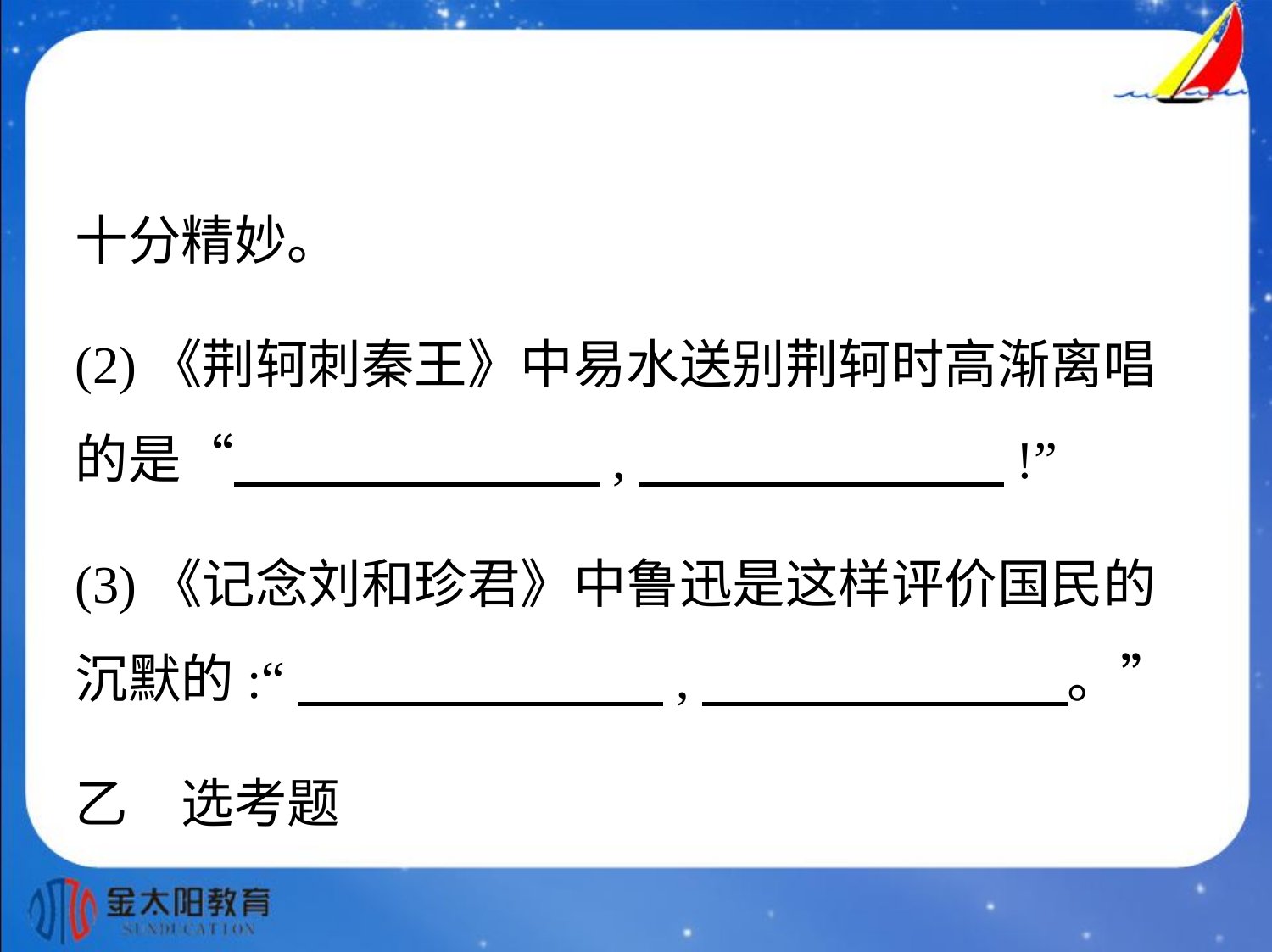

十分精妙。
(2)《荆轲刺秦王》中易水送别荆轲时高渐离唱
的是“　　　　　　    ,　　　　　　    !”
(3)《记念刘和珍君》中鲁迅是这样评价国民的
沉默的:“　　　　　　    ,　　　　　　    。”
乙　选考题